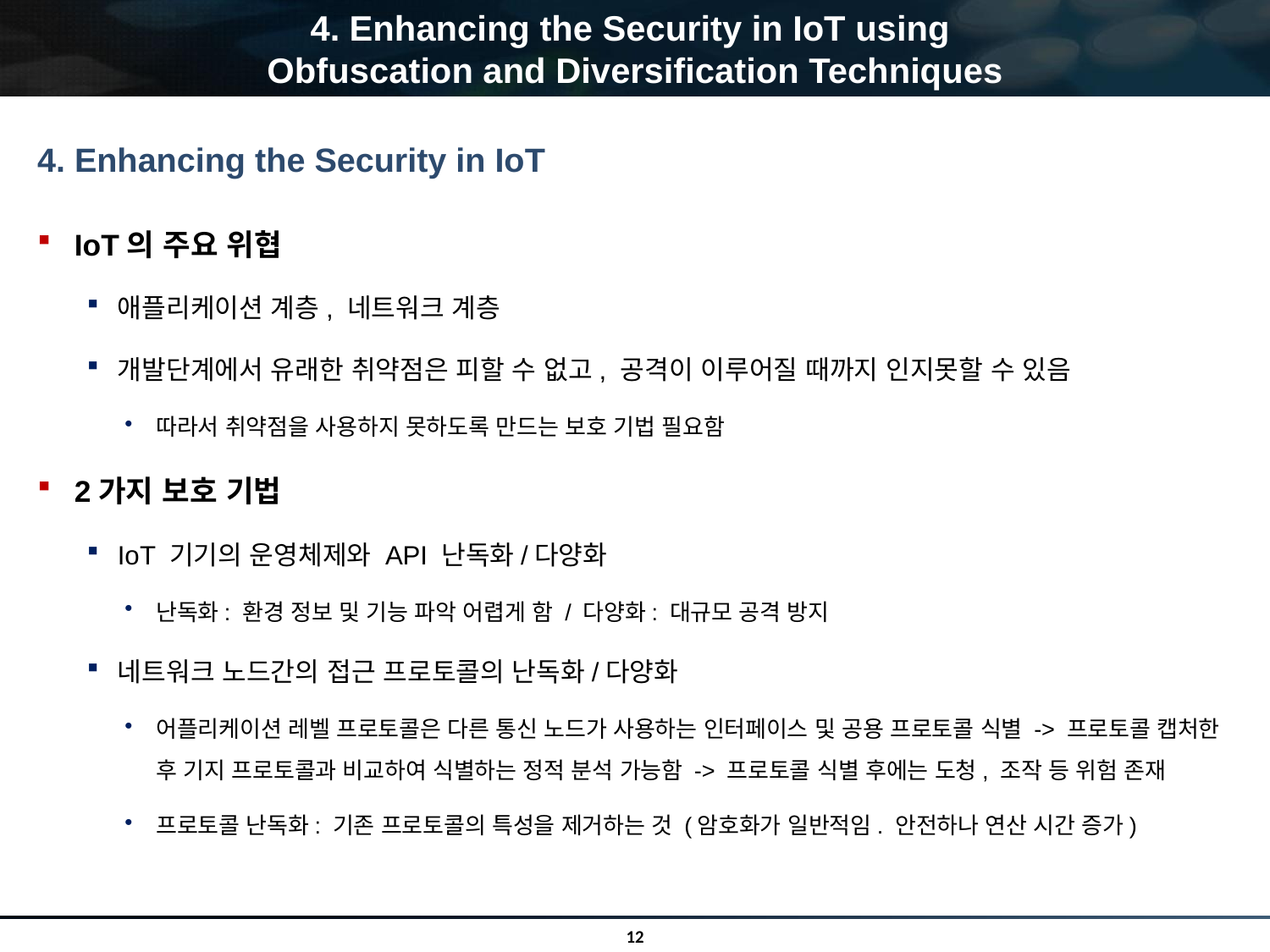

# 4. Enhancing the Security in IoT using Obfuscation and Diversification Techniques
4. Enhancing the Security in IoT
IoT의 주요 위협
애플리케이션 계층, 네트워크 계층
개발단계에서 유래한 취약점은 피할 수 없고, 공격이 이루어질 때까지 인지못할 수 있음
따라서 취약점을 사용하지 못하도록 만드는 보호 기법 필요함
2가지 보호 기법
IoT 기기의 운영체제와 API 난독화/다양화
난독화: 환경 정보 및 기능 파악 어렵게 함 / 다양화: 대규모 공격 방지
네트워크 노드간의 접근 프로토콜의 난독화/다양화
어플리케이션 레벨 프로토콜은 다른 통신 노드가 사용하는 인터페이스 및 공용 프로토콜 식별 -> 프로토콜 캡처한 후 기지 프로토콜과 비교하여 식별하는 정적 분석 가능함 -> 프로토콜 식별 후에는 도청, 조작 등 위험 존재
프로토콜 난독화: 기존 프로토콜의 특성을 제거하는 것 (암호화가 일반적임. 안전하나 연산 시간 증가)